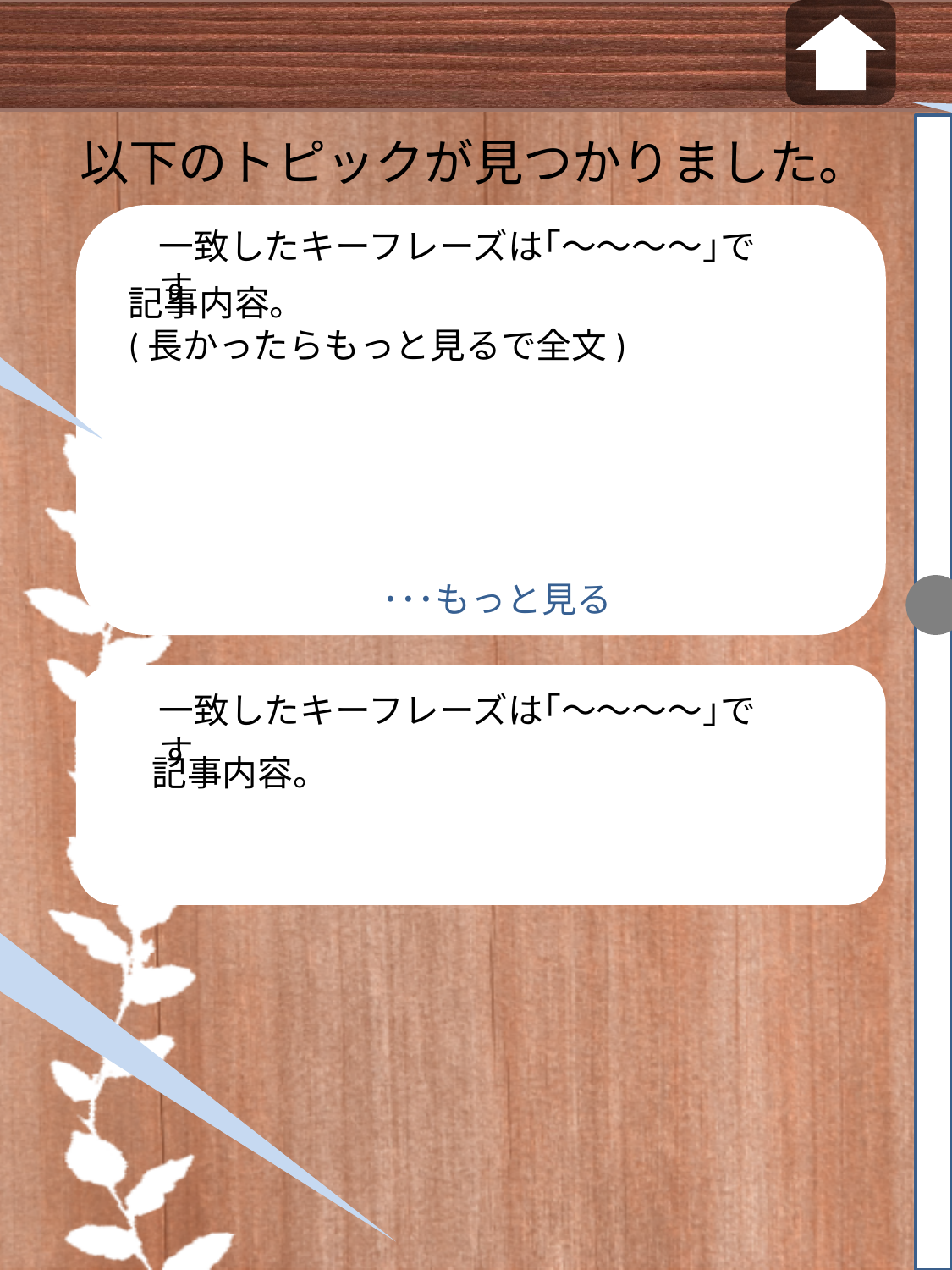

出来れば画像
(大きさは調整)
ホームへ戻る

以下のトピックが見つかりました。

一致したキーフレーズは｢～～～～｣です
記事内容。
(長かったらもっと見るで全文)

		･･･もっと見る
スクロールバー

下にスワイプしていく。
読込に時間がかかる場合
下まん中にアクティビティサークル

一致したキーフレーズは｢～～～～｣です
記事内容。